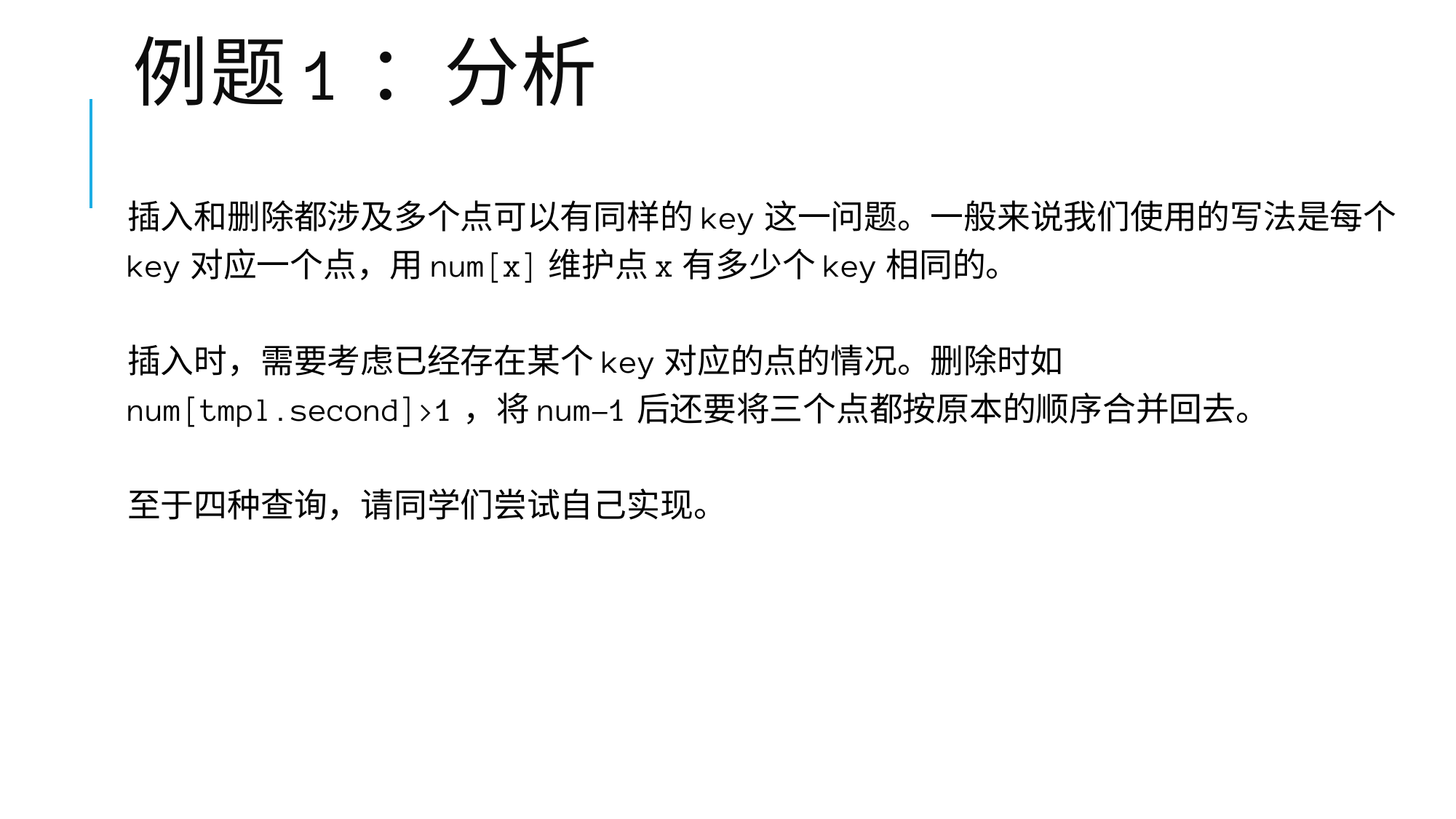

# 例题1：分析
插入和删除都涉及多个点可以有同样的key这一问题。一般来说我们使用的写法是每个key对应一个点，用num[x]维护点x有多少个key相同的。

插入时，需要考虑已经存在某个key对应的点的情况。删除时如num[tmpl.second]>1，将num-1后还要将三个点都按原本的顺序合并回去。

至于四种查询，请同学们尝试自己实现。